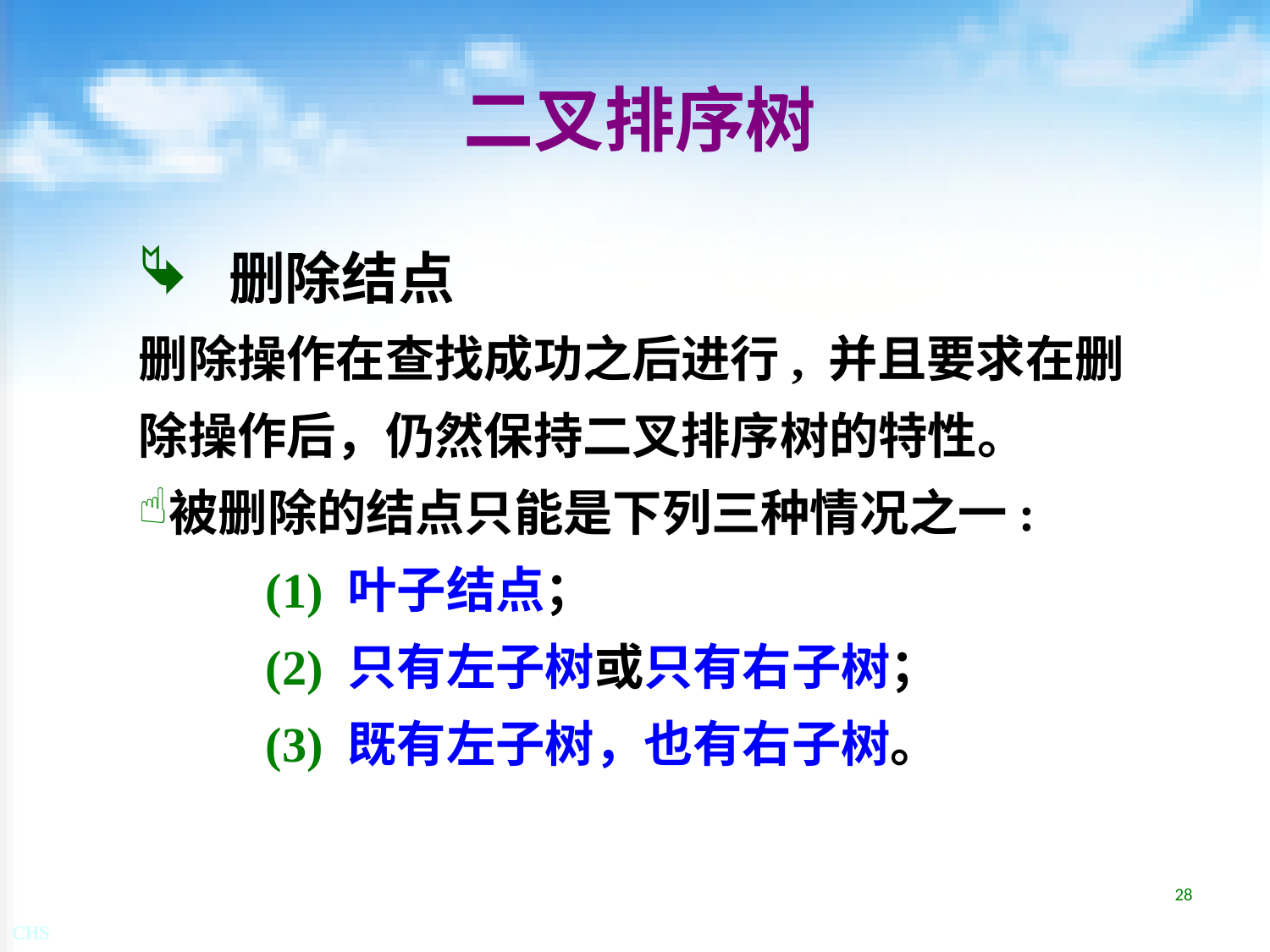

# 二叉排序树
 删除结点
删除操作在查找成功之后进行, 并且要求在删除操作后，仍然保持二叉排序树的特性。
被删除的结点只能是下列三种情况之一:
	(1) 叶子结点；
	(2) 只有左子树或只有右子树；
	(3) 既有左子树，也有右子树。
28